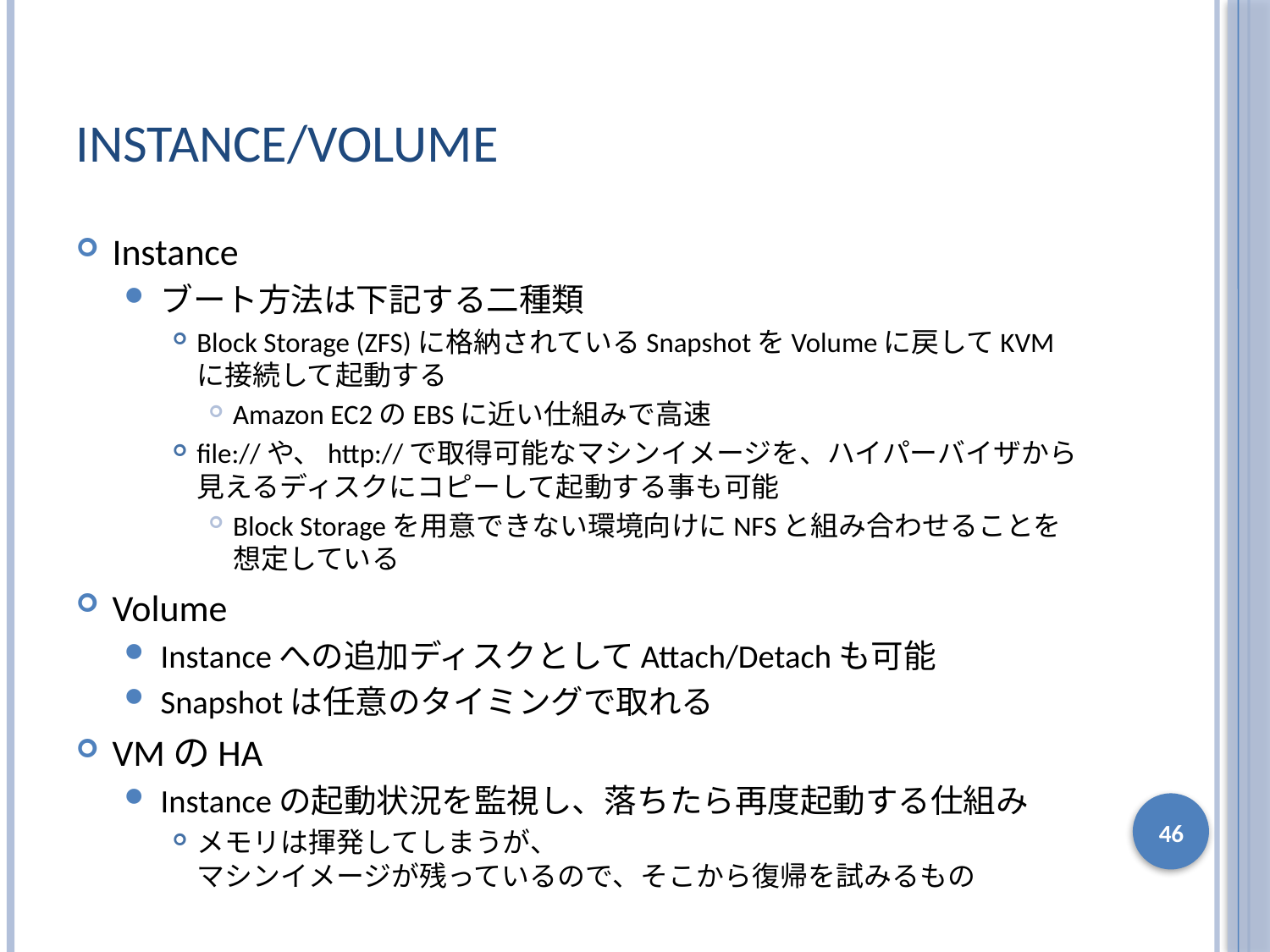

# Instance/Volume
Instance
ブート方法は下記する二種類
Block Storage (ZFS)に格納されているSnapshotをVolumeに戻してKVMに接続して起動する
Amazon EC2のEBSに近い仕組みで高速
file://や、http://で取得可能なマシンイメージを、ハイパーバイザから見えるディスクにコピーして起動する事も可能
Block Storageを用意できない環境向けにNFSと組み合わせることを想定している
Volume
Instanceへの追加ディスクとしてAttach/Detachも可能
Snapshotは任意のタイミングで取れる
VMのHA
Instanceの起動状況を監視し、落ちたら再度起動する仕組み
メモリは揮発してしまうが、
マシンイメージが残っているので、そこから復帰を試みるもの
46